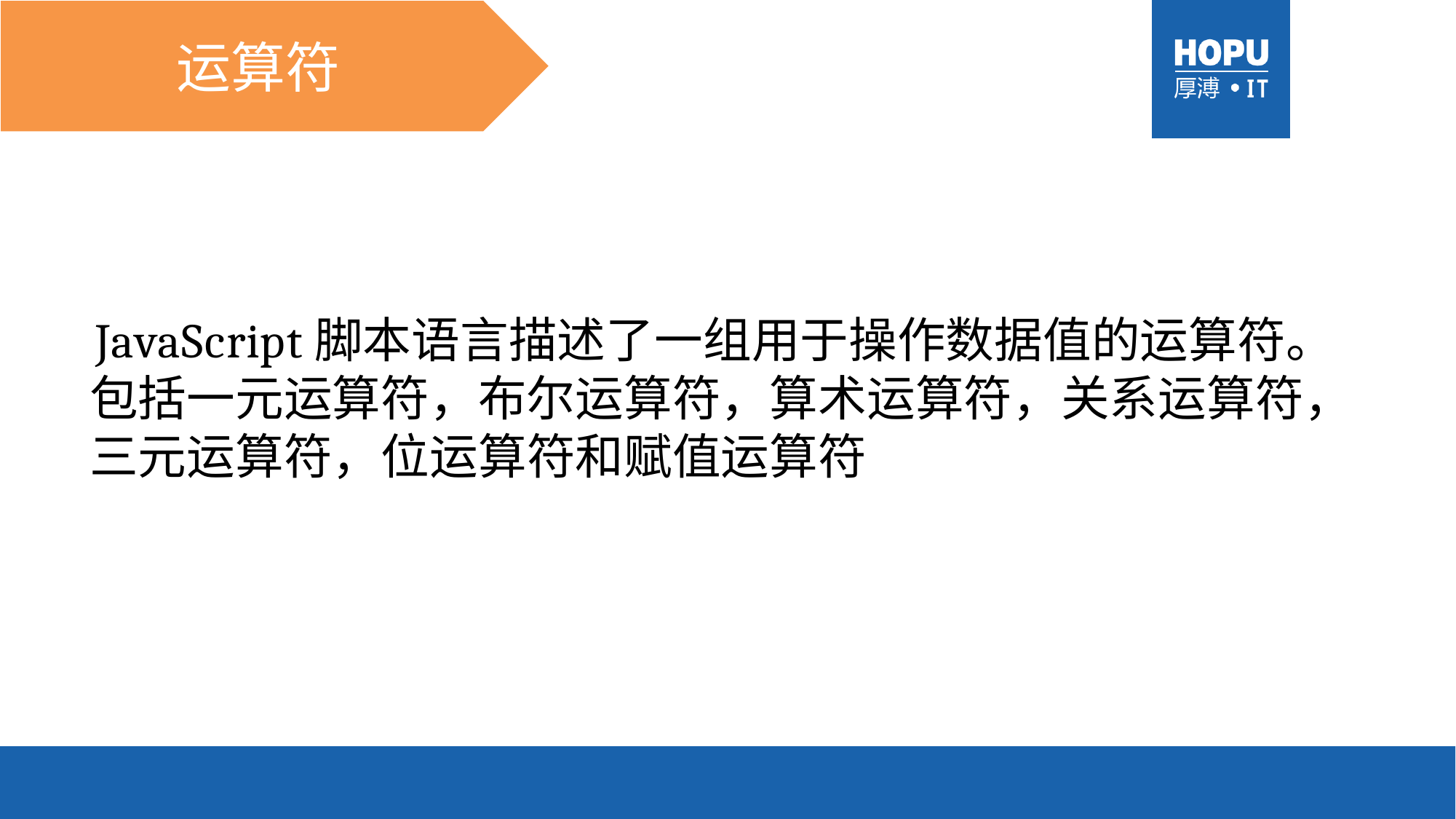

运算符

 JavaScript脚本语言描述了一组用于操作数据值的运算符。
包括一元运算符，布尔运算符，算术运算符，关系运算符，
三元运算符，位运算符和赋值运算符